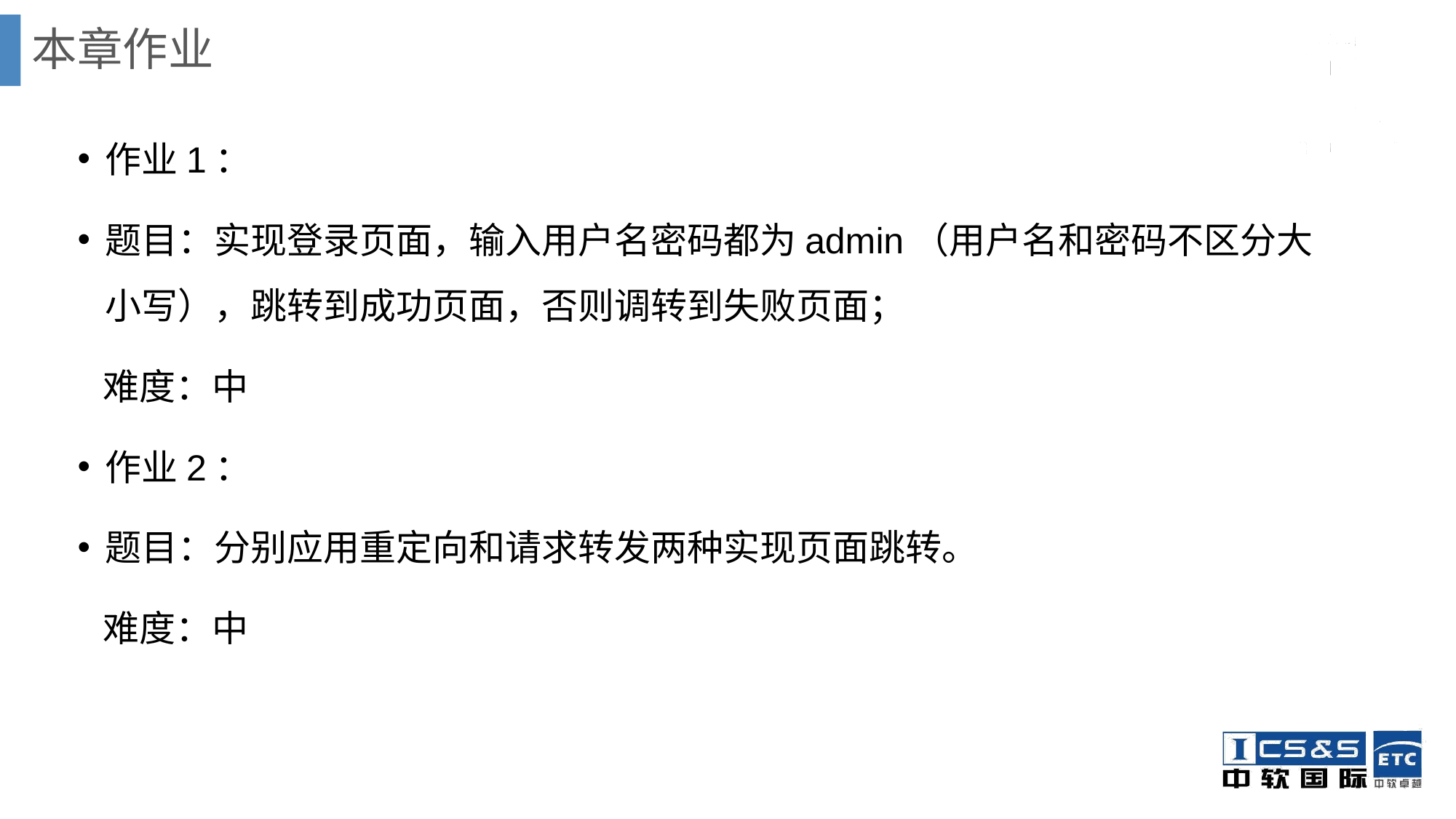

# 本章作业
作业1：
题目：实现登录页面，输入用户名密码都为admin（用户名和密码不区分大小写），跳转到成功页面，否则调转到失败页面；
  难度：中
作业2：
题目：分别应用重定向和请求转发两种实现页面跳转。
  难度：中